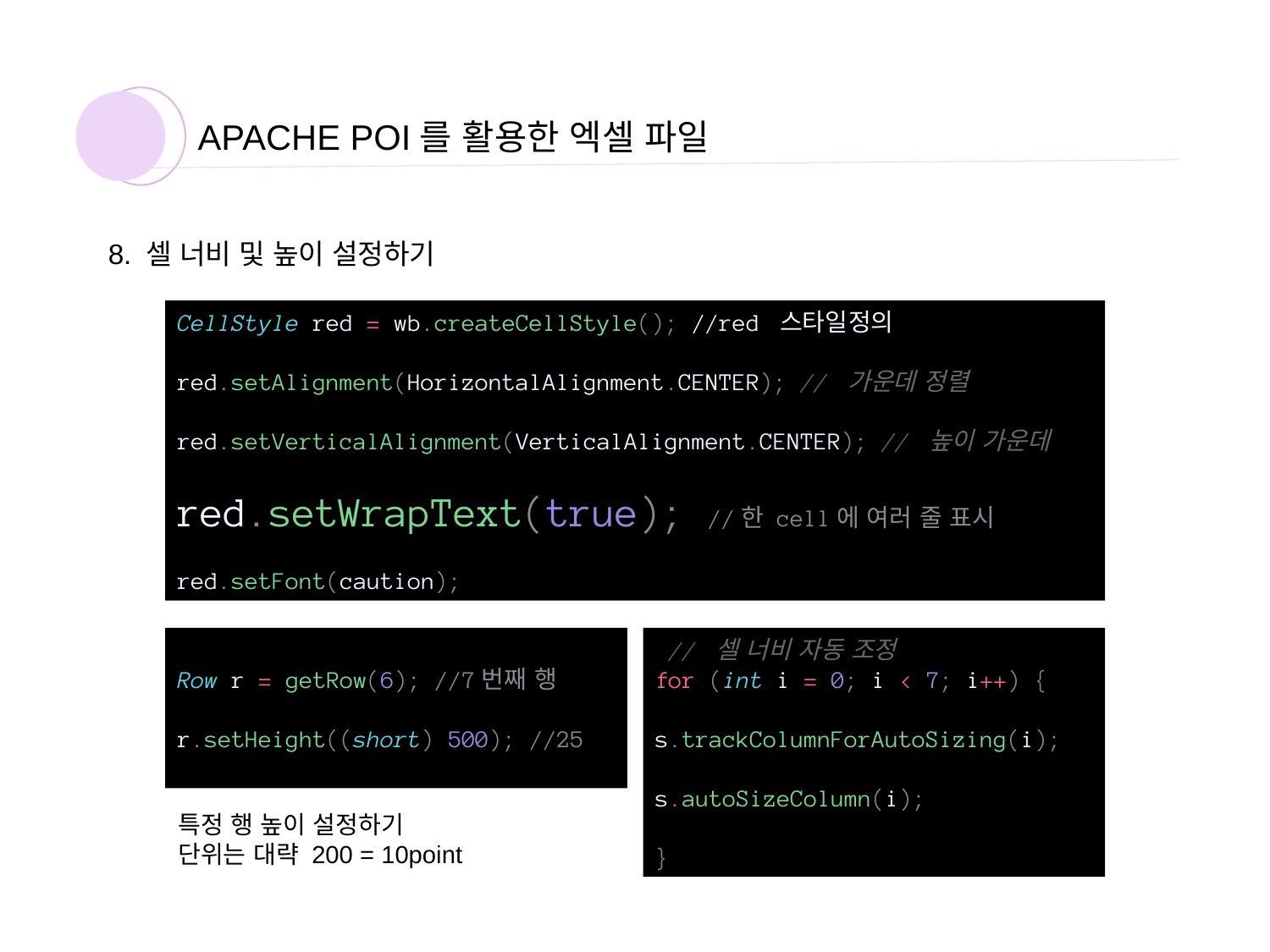

APACHE POI를 활용한 엑셀 파일
8. 셀 너비 및 높이 설정하기
CellStyle red = wb.createCellStyle(); //red 스타일정의

red.setAlignment(HorizontalAlignment.CENTER); // 가운데 정렬

red.setVerticalAlignment(VerticalAlignment.CENTER); // 높이 가운데

red.setWrapText(true); //한 cell에 여러 줄 표시

red.setFont(caution);

Row r = getRow(6); //7번째 행

r.setHeight((short) 500); //25

 // 셀 너비 자동 조정
for (int i = 0; i < 7; i++) {

s.trackColumnForAutoSizing(i);

s.autoSizeColumn(i);

}
특정 행 높이 설정하기
단위는 대략 200 = 10point